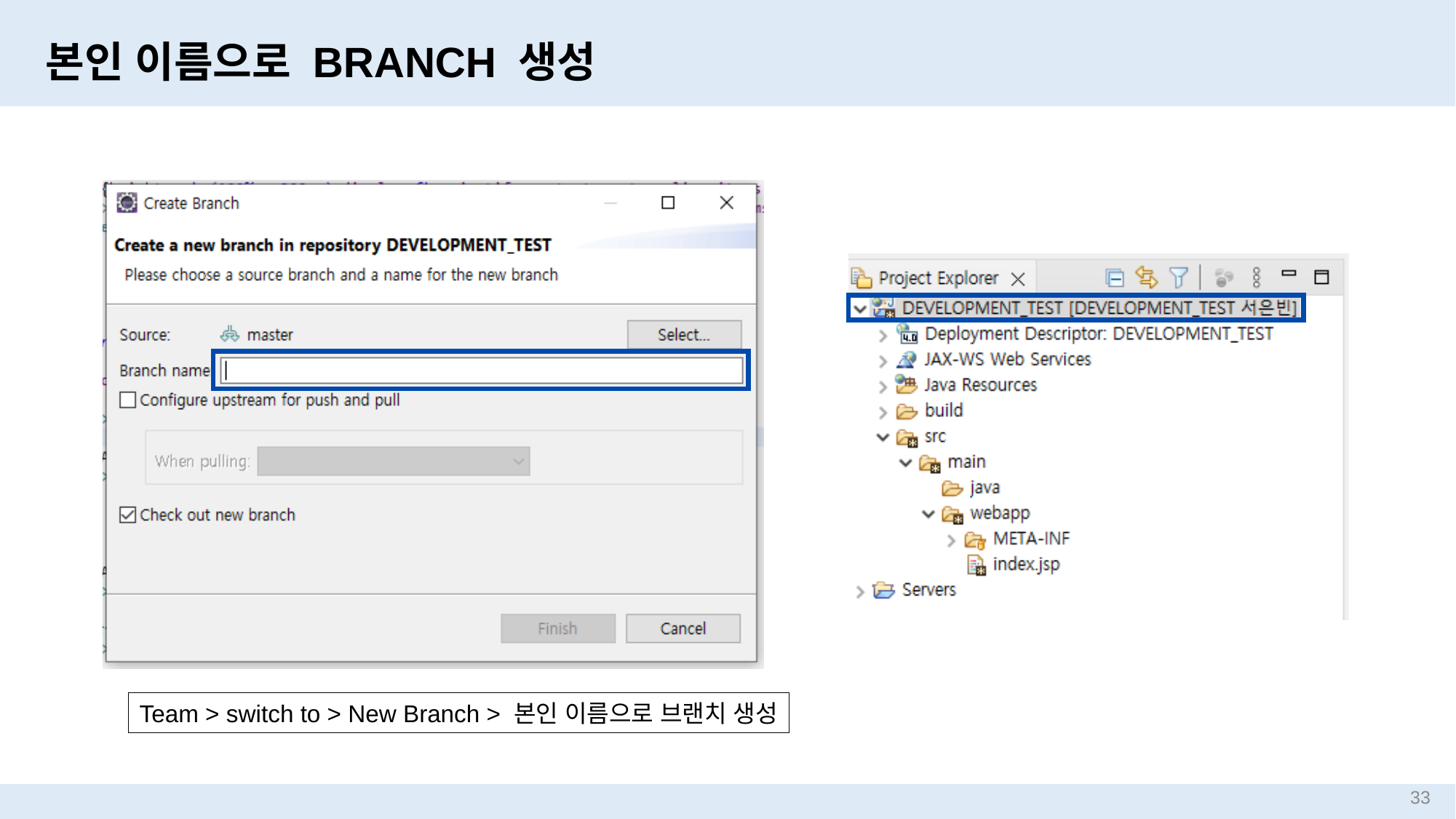

본인 이름으로 BRANCH 생성

Team > switch to > New Branch > 본인 이름으로 브랜치 생성
33